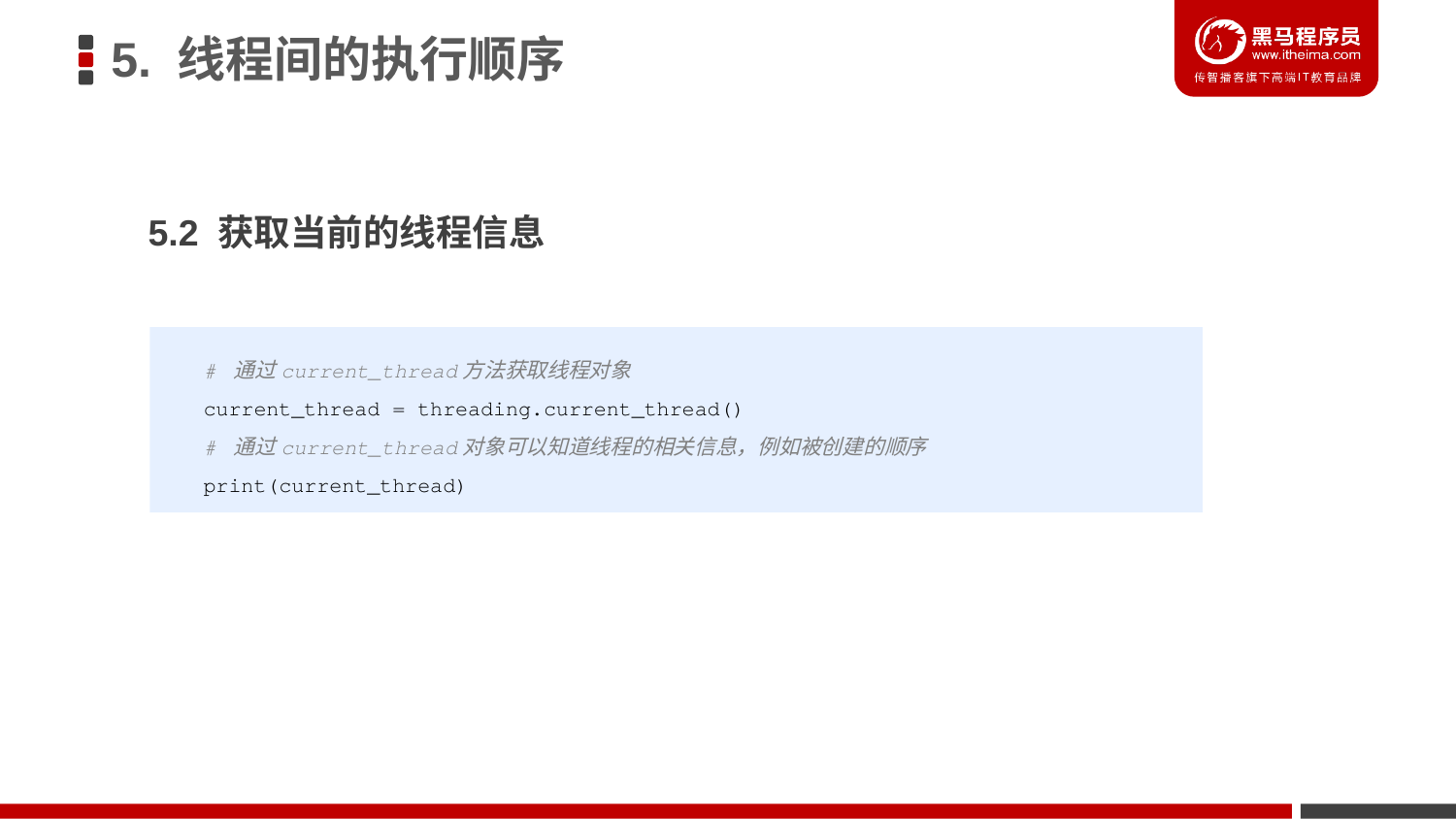

5. 线程间的执行顺序
5.2 获取当前的线程信息

# 通过current_thread方法获取线程对象
current_thread = threading.current_thread()
# 通过current_thread对象可以知道线程的相关信息，例如被创建的顺序
print(current_thread)